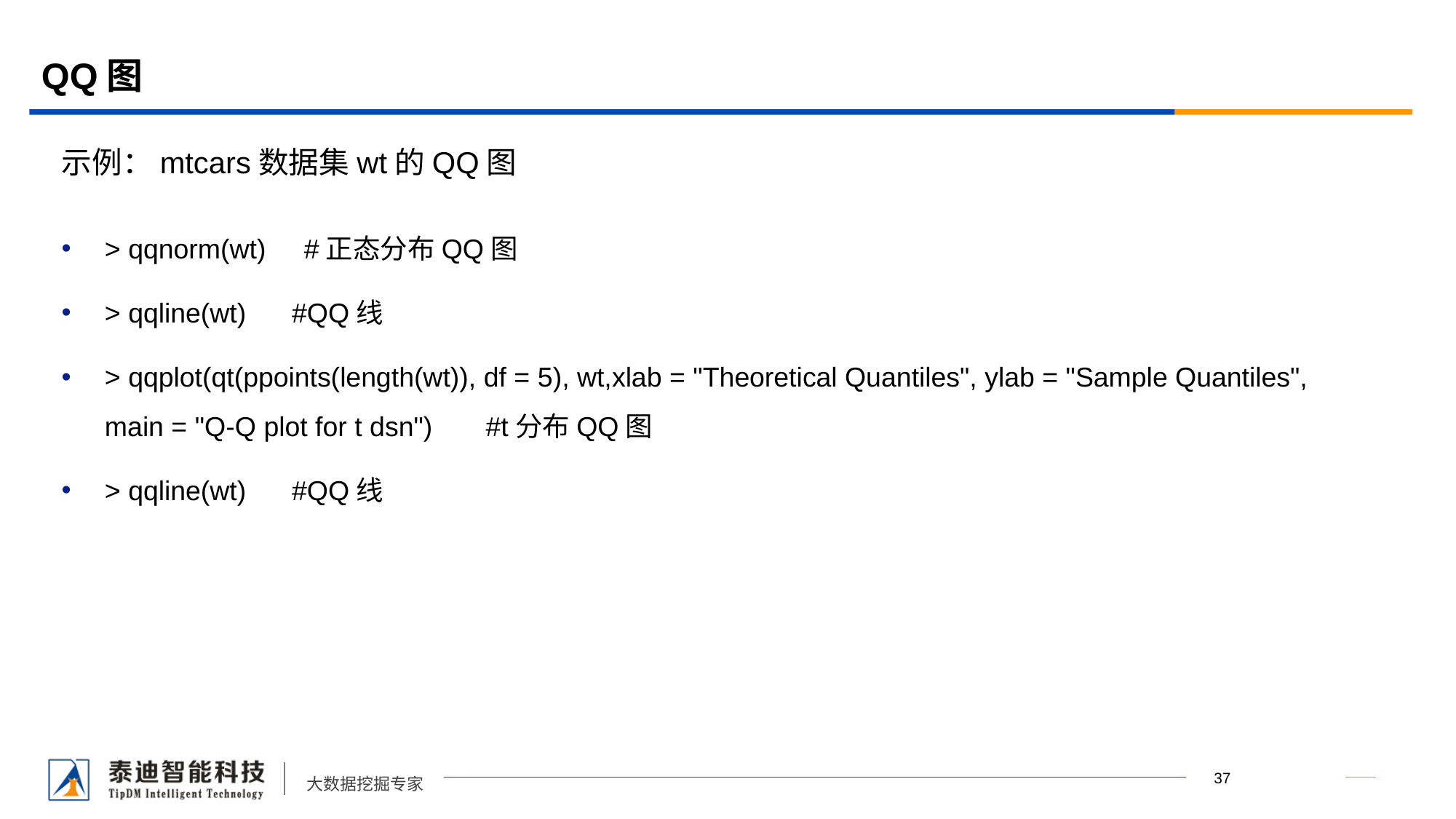

# QQ图
示例：mtcars数据集wt的QQ图
> qqnorm(wt)     #正态分布QQ图
> qqline(wt)      #QQ线
> qqplot(qt(ppoints(length(wt)), df = 5), wt,xlab = "Theoretical Quantiles", ylab = "Sample Quantiles", main = "Q-Q plot for t dsn")       #t分布QQ图
> qqline(wt)      #QQ线